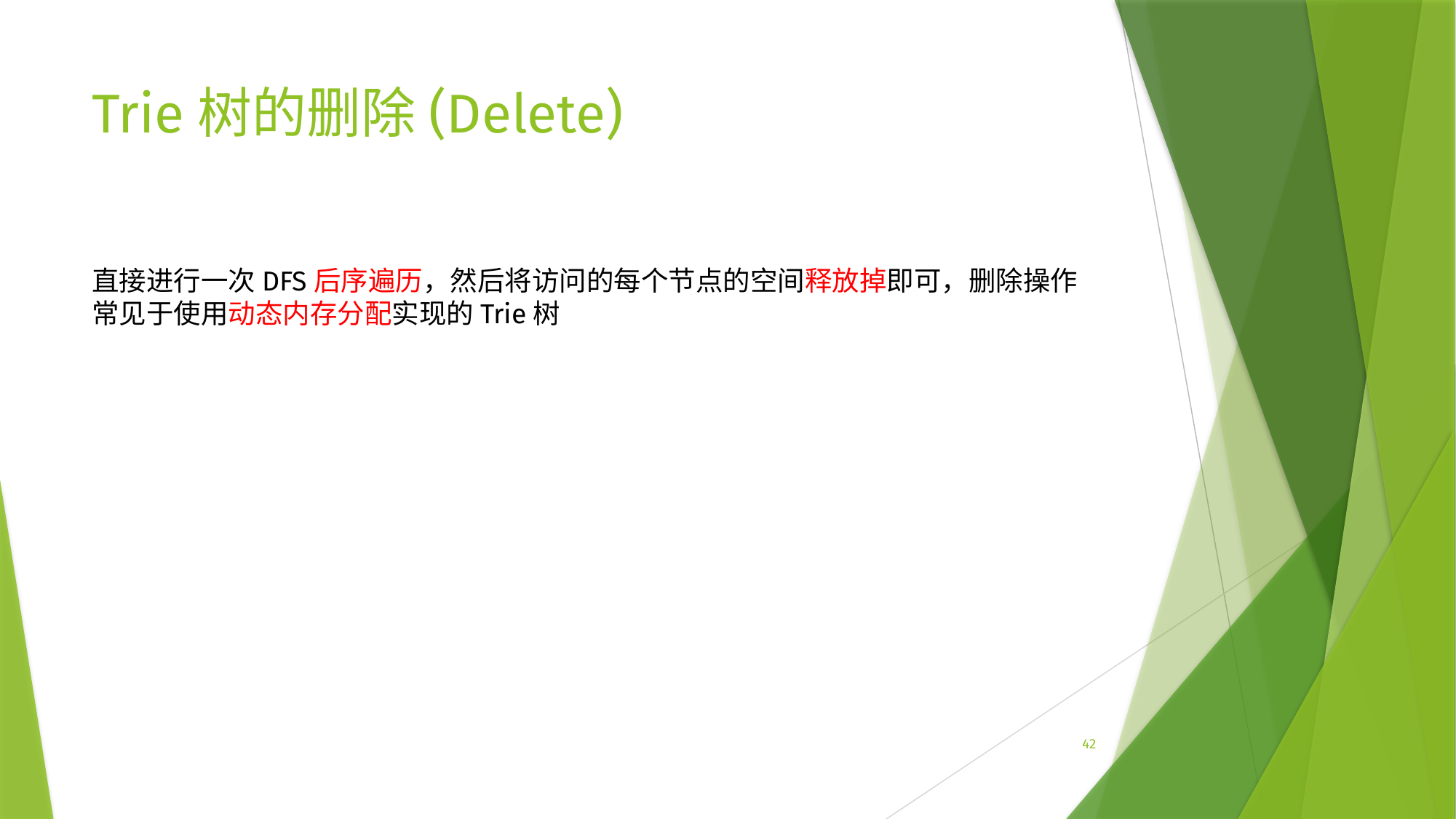

# Trie树的删除(Delete)
直接进行一次DFS后序遍历，然后将访问的每个节点的空间释放掉即可，删除操作常见于使用动态内存分配实现的Trie树
42